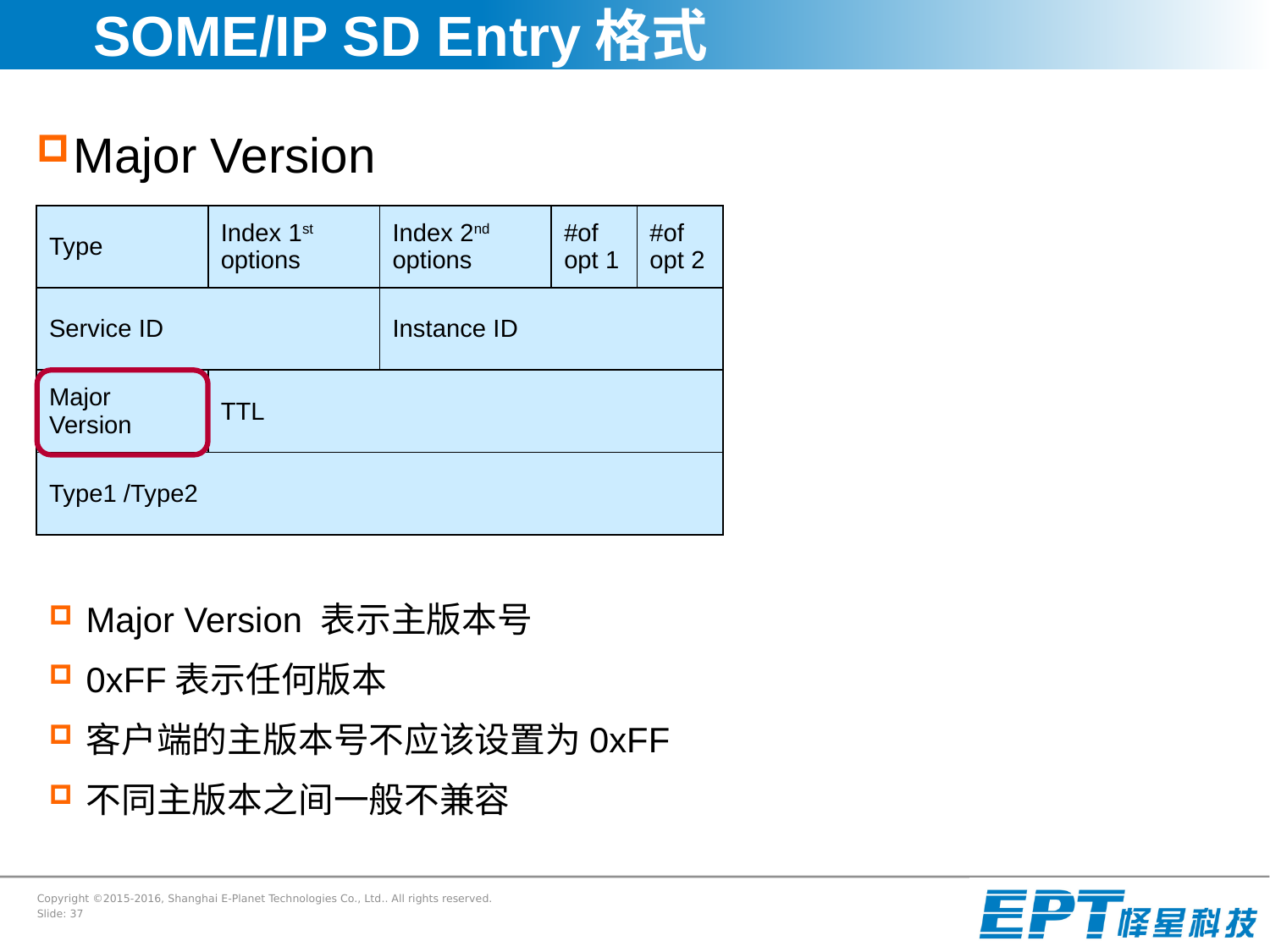

# SOME/IP SD Entry格式
Major Version
| Type | Index 1st options | Index 2nd options | #of opt 1 | #of opt 2 |
| --- | --- | --- | --- | --- |
| Service ID |  | Instance ID |  |  |
| Major Version | TTL |  |  |  |
| Type1 /Type2 |  |  |  |  |

Major Version 表示主版本号
0xFF表示任何版本
客户端的主版本号不应该设置为0xFF
不同主版本之间一般不兼容